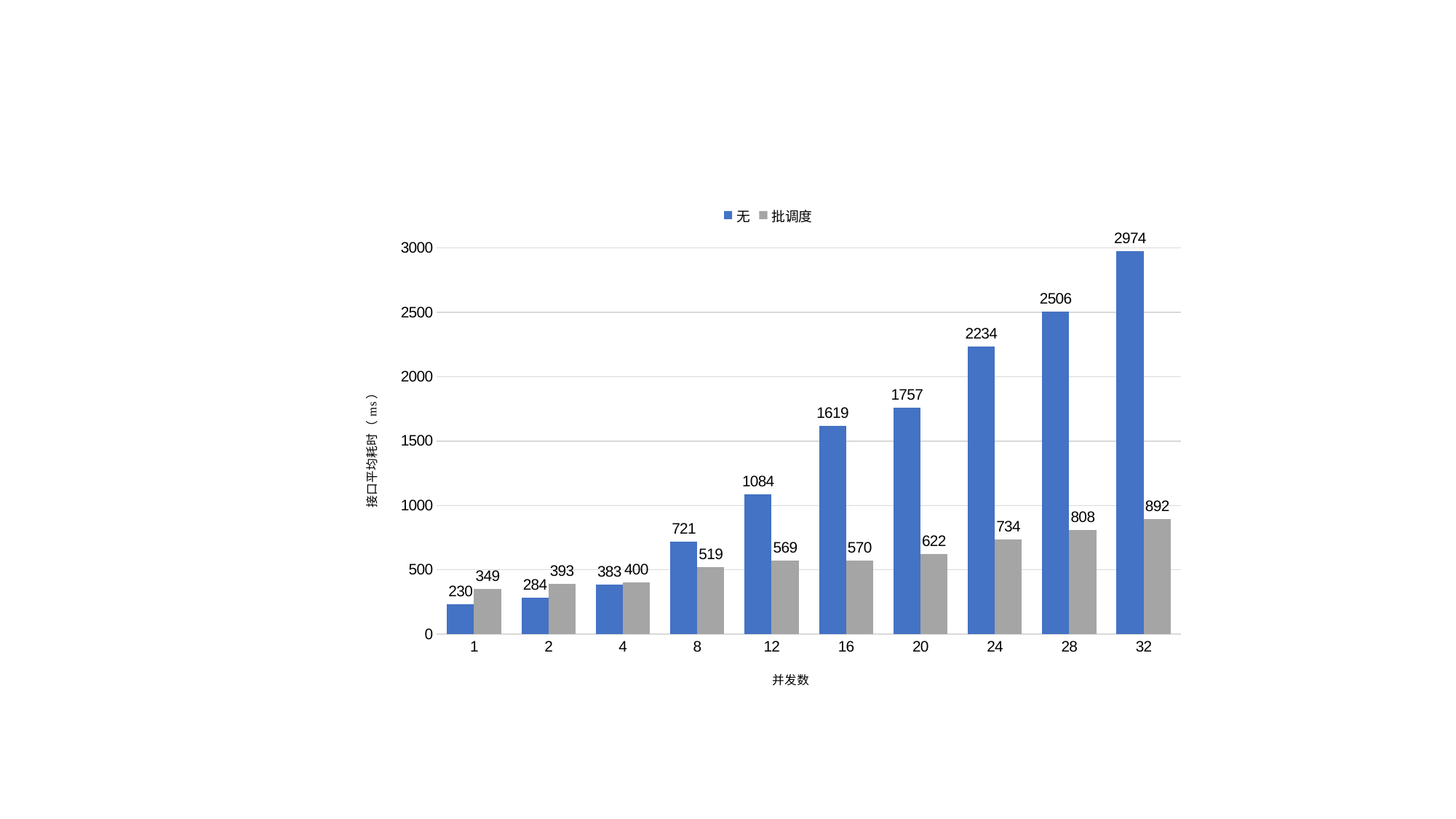

### Chart

| Category | 无 | 批调度 |
|---|---|---|
| 1 | 230.0 | 349.0 |
| 2 | 284.0 | 393.0 |
| 4 | 383.0 | 400.0 |
| 8 | 721.0 | 519.0 |
| 12 | 1084.0 | 569.0 |
| 16 | 1619.0 | 570.0 |
| 20 | 1757.0 | 622.0 |
| 24 | 2234.0 | 734.0 |
| 28 | 2506.0 | 808.0 |
| 32 | 2974.0 | 892.0 |